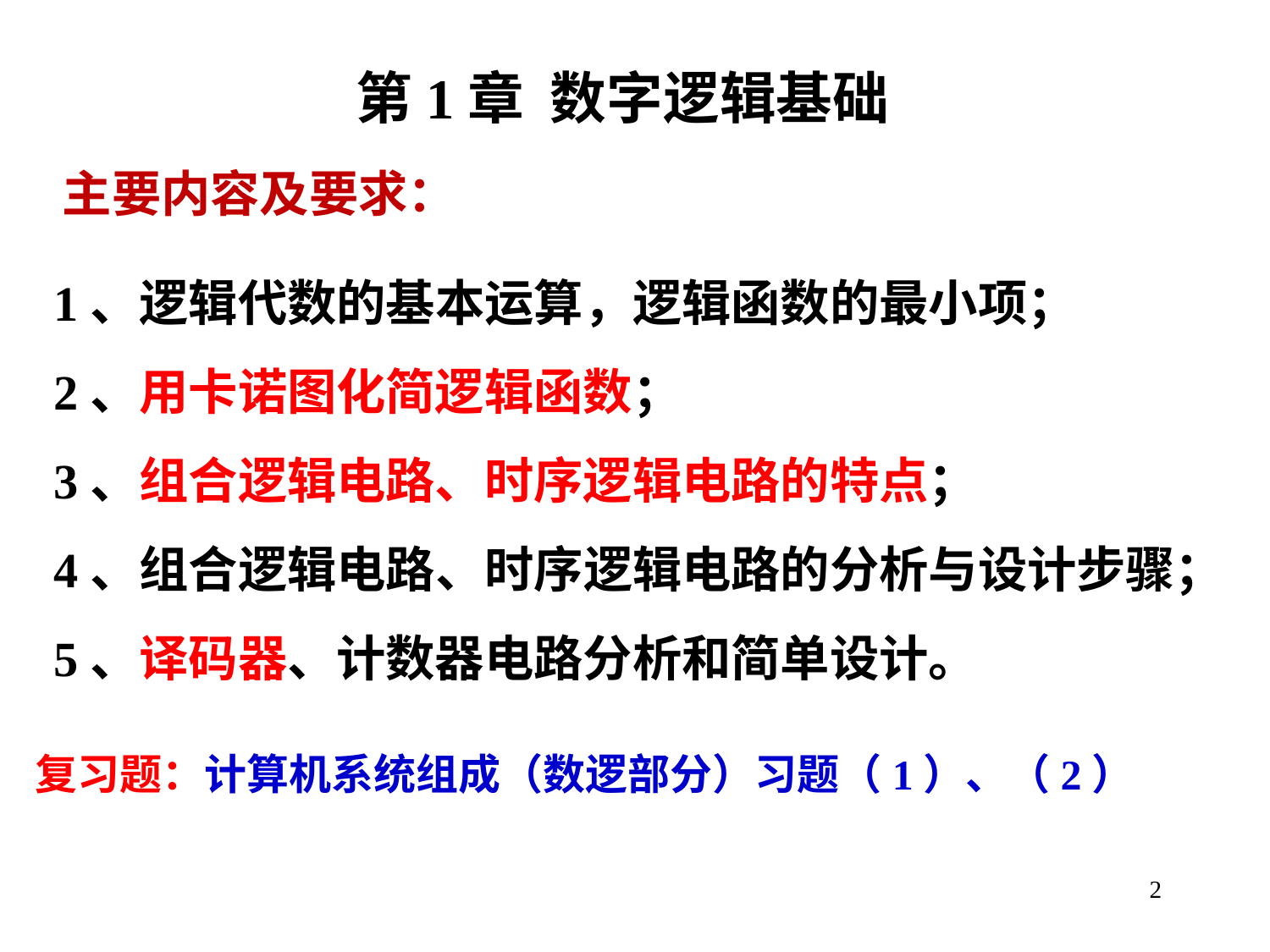

# 第1章  数字逻辑基础
主要内容及要求：
1、逻辑代数的基本运算，逻辑函数的最小项；
2、用卡诺图化简逻辑函数；
3、组合逻辑电路、时序逻辑电路的特点；
4、组合逻辑电路、时序逻辑电路的分析与设计步骤；
5、译码器、计数器电路分析和简单设计。
复习题：计算机系统组成（数逻部分）习题（1）、（2）
2